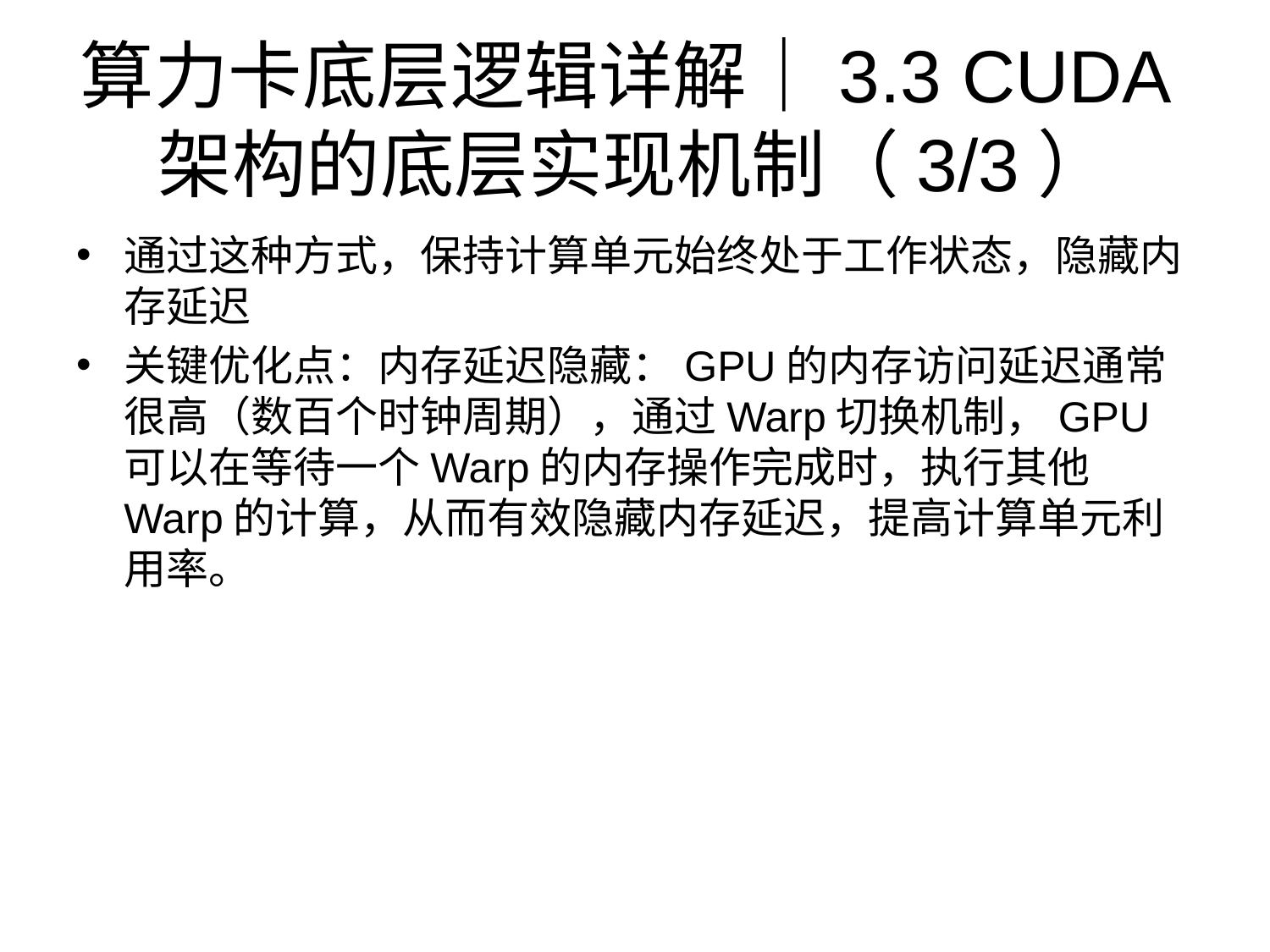

# 算力卡底层逻辑详解｜3.3 CUDA架构的底层实现机制（3/3）
通过这种方式，保持计算单元始终处于工作状态，隐藏内存延迟
关键优化点：内存延迟隐藏：GPU的内存访问延迟通常很高（数百个时钟周期），通过Warp切换机制，GPU可以在等待一个Warp的内存操作完成时，执行其他Warp的计算，从而有效隐藏内存延迟，提高计算单元利用率。